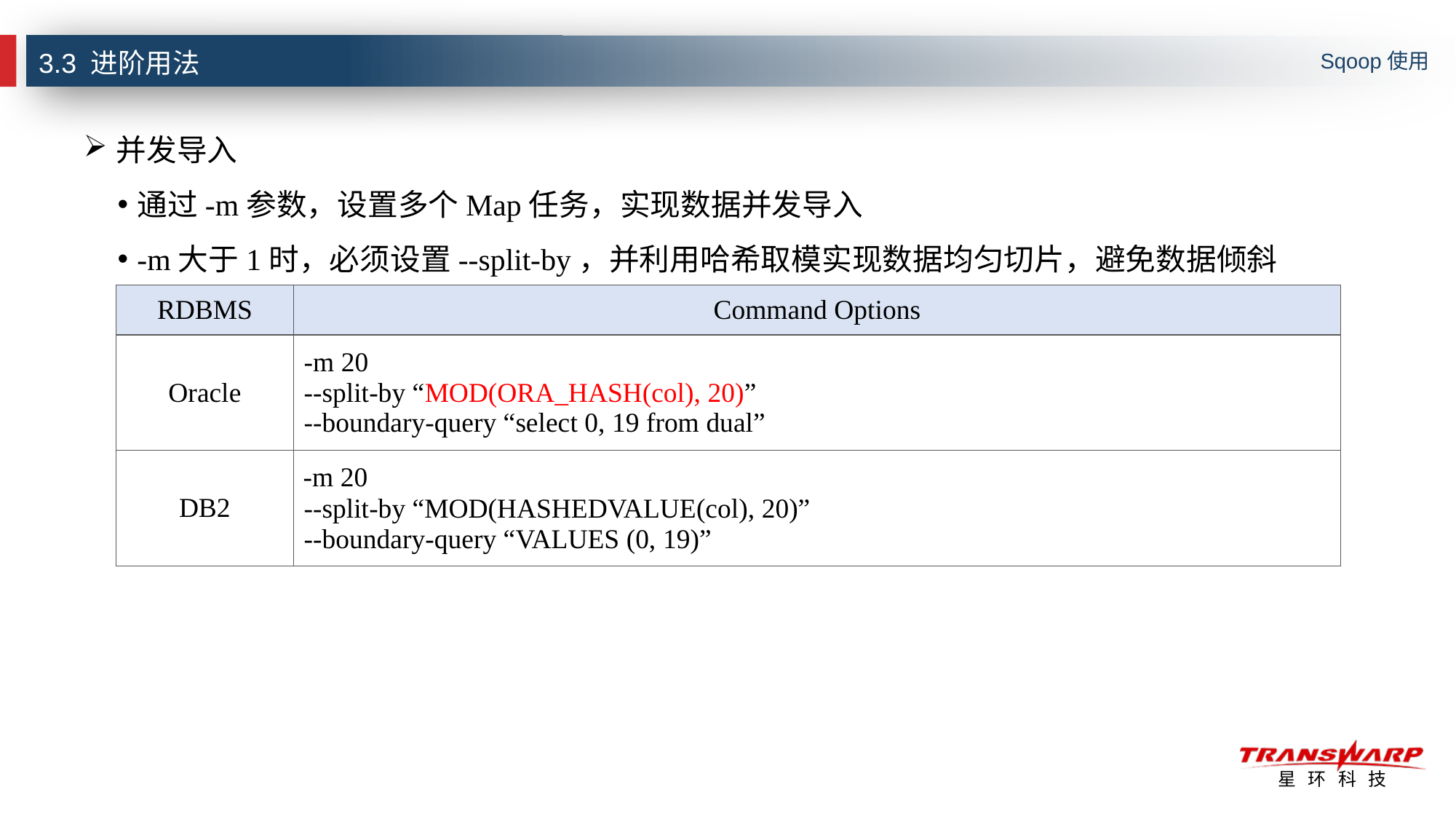

Sqoop使用
# 3.3 进阶用法
并发导入
通过-m参数，设置多个Map任务，实现数据并发导入
-m大于1时，必须设置--split-by，并利用哈希取模实现数据均匀切片，避免数据倾斜
| RDBMS | Command Options |
| --- | --- |
| Oracle | -m 20 --split-by “MOD(ORA\_HASH(col), 20)” --boundary-query “select 0, 19 from dual” |
| DB2 | -m 20 --split-by “MOD(HASHEDVALUE(col), 20)” --boundary-query “VALUES (0, 19)” |